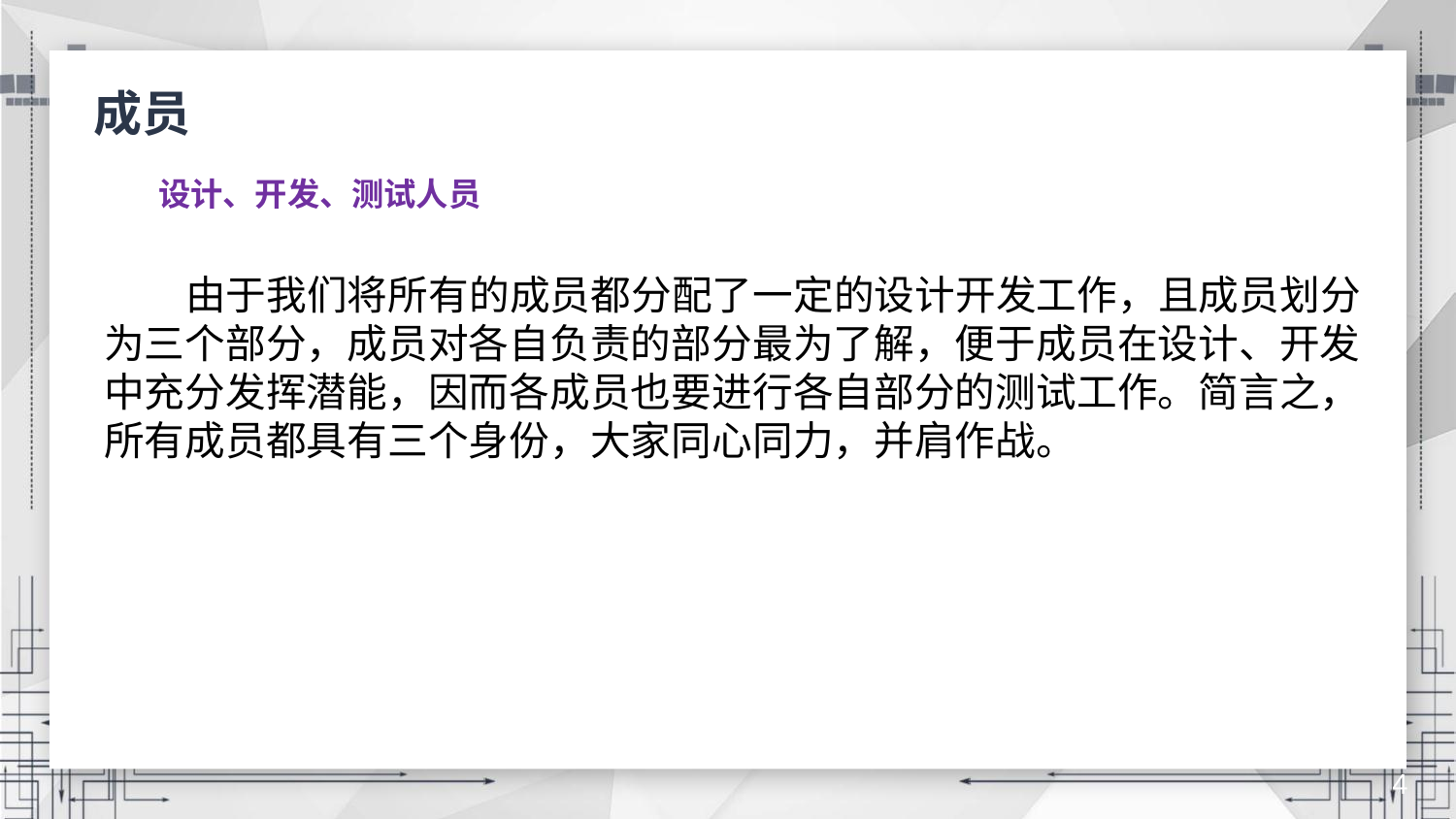

成员
设计、开发、测试人员
        由于我们将所有的成员都分配了一定的设计开发工作，且成员划分
为三个部分，成员对各自负责的部分最为了解，便于成员在设计、开发
中充分发挥潜能，因而各成员也要进行各自部分的测试工作。简言之，
所有成员都具有三个身份，大家同心同力，并肩作战。
4